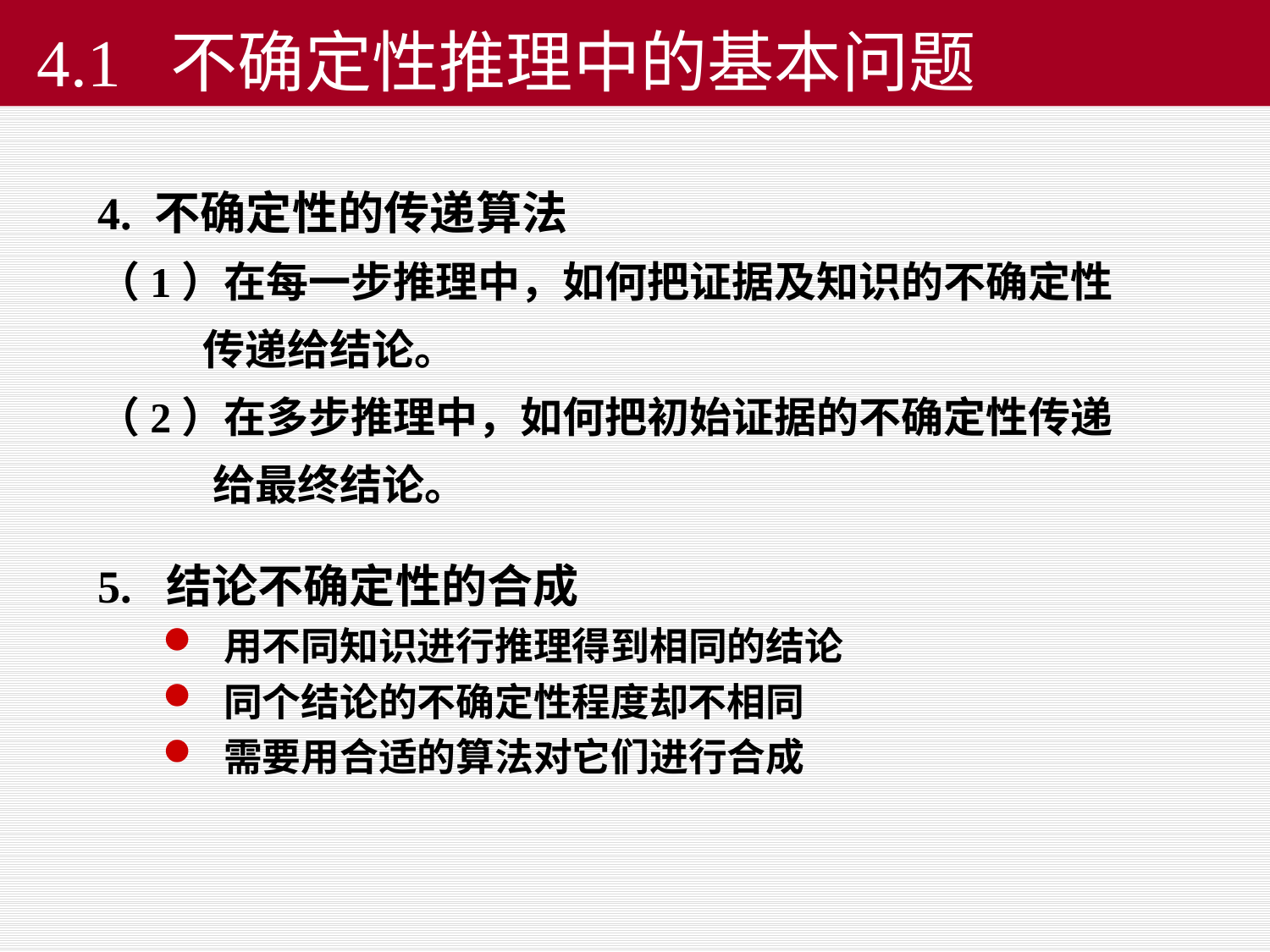

# 4.1  不确定性推理中的基本问题
4. 不确定性的传递算法
（1）在每一步推理中，如何把证据及知识的不确定性
          传递给结论。
（2）在多步推理中，如何把初始证据的不确定性传递
           给最终结论。
5.  结论不确定性的合成
用不同知识进行推理得到相同的结论
同个结论的不确定性程度却不相同
需要用合适的算法对它们进行合成

11